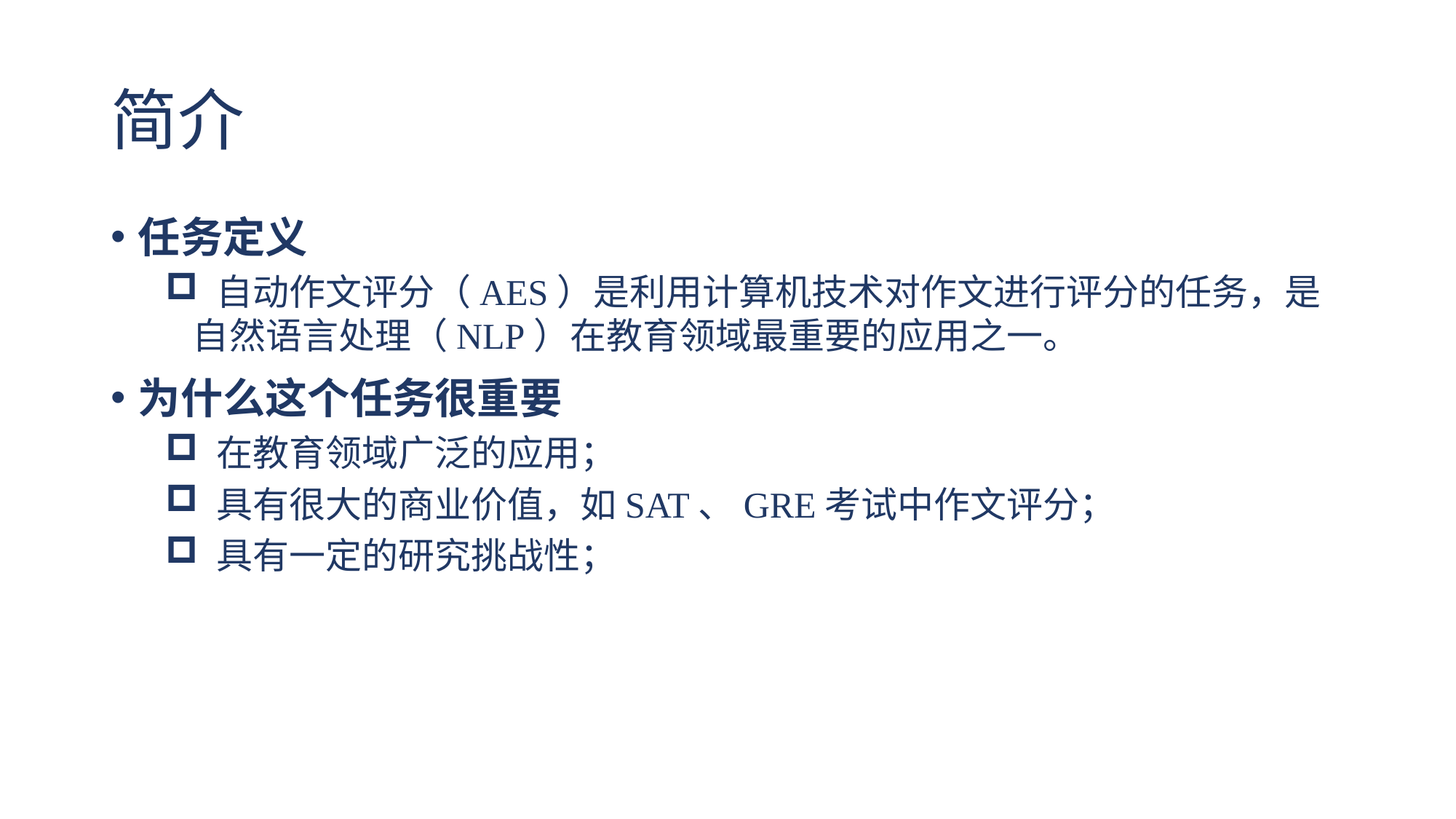

# 简介
任务定义
 自动作文评分（AES）是利用计算机技术对作文进行评分的任务，是自然语言处理（NLP）在教育领域最重要的应用之一。
为什么这个任务很重要
 在教育领域广泛的应用；
 具有很大的商业价值，如SAT、GRE考试中作文评分；
 具有一定的研究挑战性；